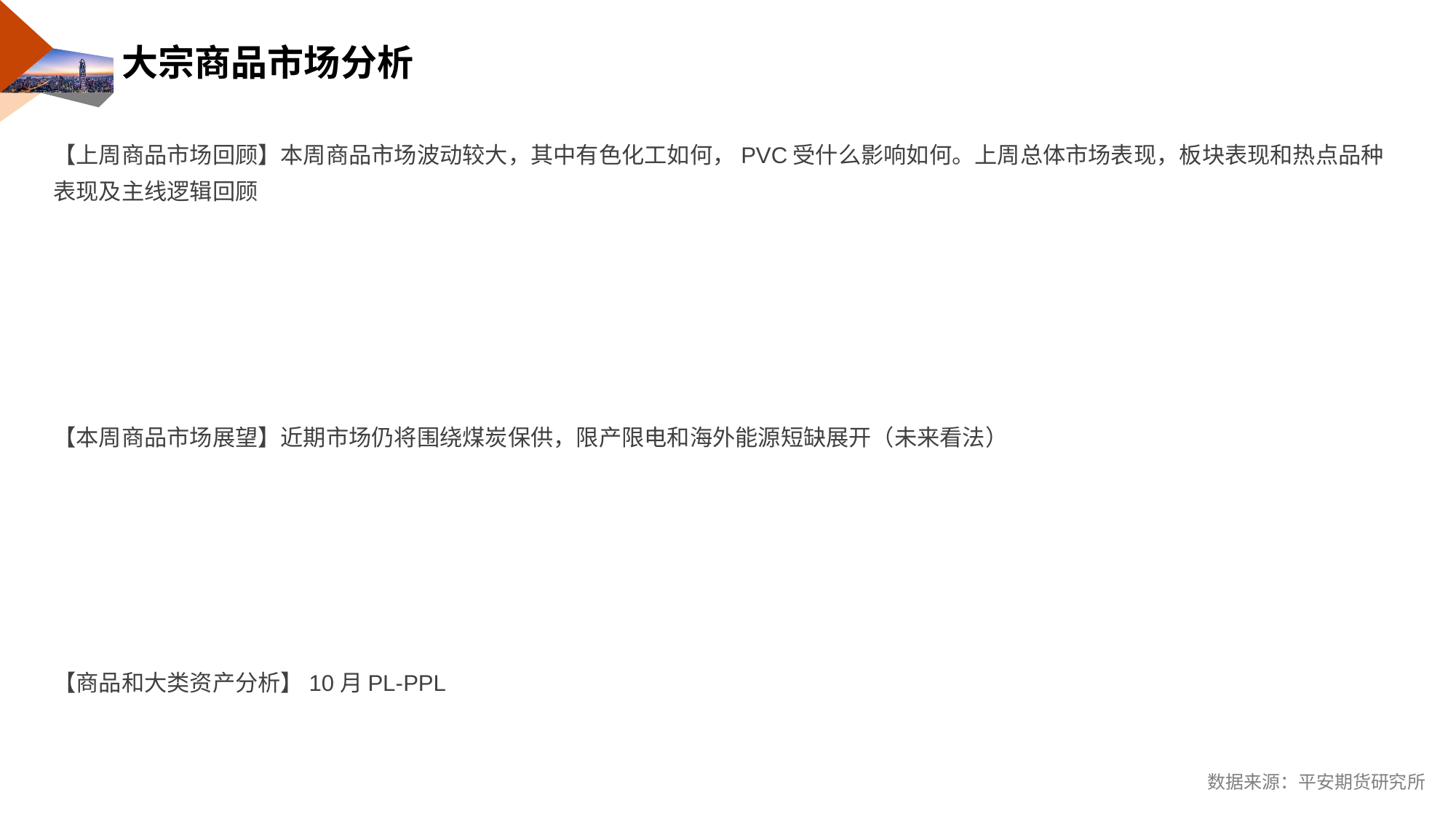

# 大宗商品市场分析
【上周商品市场回顾】本周商品市场波动较大，其中有色化工如何，PVC受什么影响如何。上周总体市场表现，板块表现和热点品种表现及主线逻辑回顾

【本周商品市场展望】近期市场仍将围绕煤炭保供，限产限电和海外能源短缺展开（未来看法）

【商品和大类资产分析】10月PL-PPL
数据来源：平安期货研究所